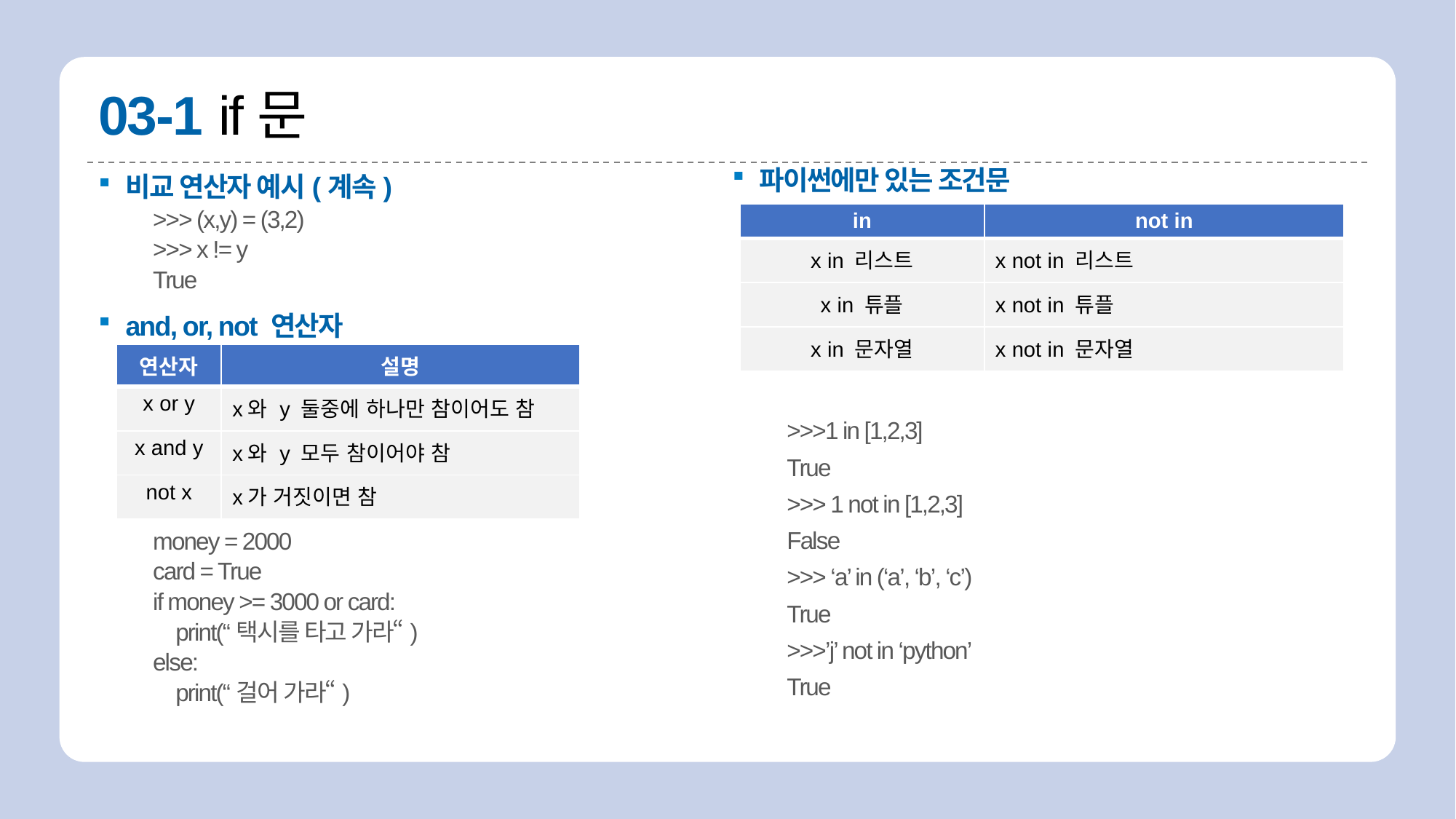

# 03-1 if문
비교 연산자 예시(계속)
>>> (x,y) = (3,2)
>>> x != y
True
and, or, not 연산자

money = 2000
card = True
if money >= 3000 or card:
    print(“택시를 타고 가라“)
else:
    print(“걸어 가라“)
파이썬에만 있는 조건문

>>>1 in [1,2,3]
True
>>> 1 not in [1,2,3]
False
>>> ‘a’ in (‘a’, ‘b’, ‘c’)
True
>>>’j’ not in ‘python’
True
| in | not in |
| --- | --- |
| x in 리스트 | x not in 리스트 |
| x in 튜플 | x not in 튜플 |
| x in 문자열 | x not in 문자열 |
| 연산자 | 설명 |
| --- | --- |
| x or y | x와 y 둘중에 하나만 참이어도 참 |
| x and y | x와 y 모두 참이어야 참 |
| not x | x가 거짓이면 참 |